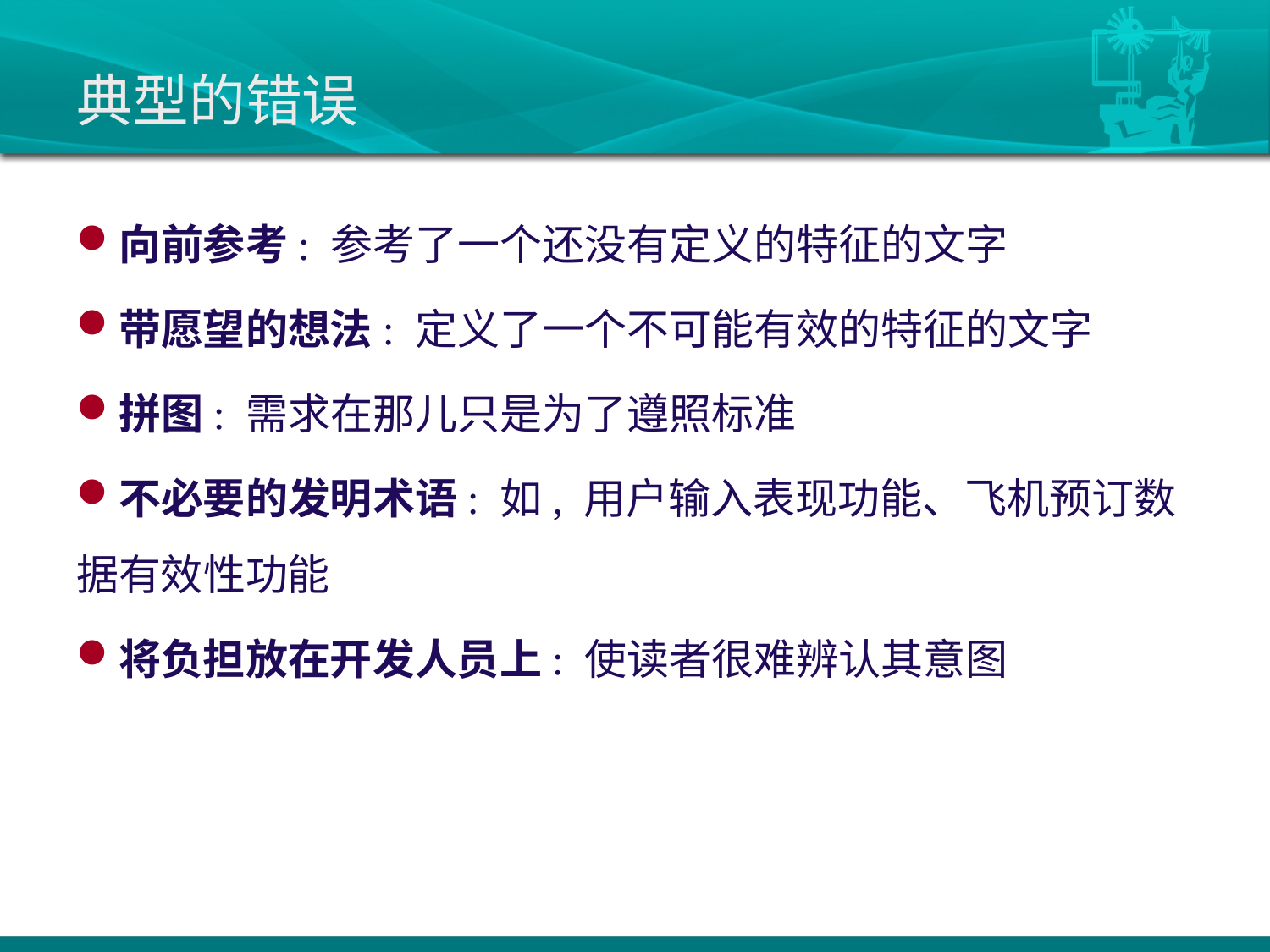

# 典型的错误
向前参考: 参考了一个还没有定义的特征的文字
带愿望的想法: 定义了一个不可能有效的特征的文字
拼图: 需求在那儿只是为了遵照标准
不必要的发明术语: 如, 用户输入表现功能、飞机预订数据有效性功能
将负担放在开发人员上: 使读者很难辨认其意图